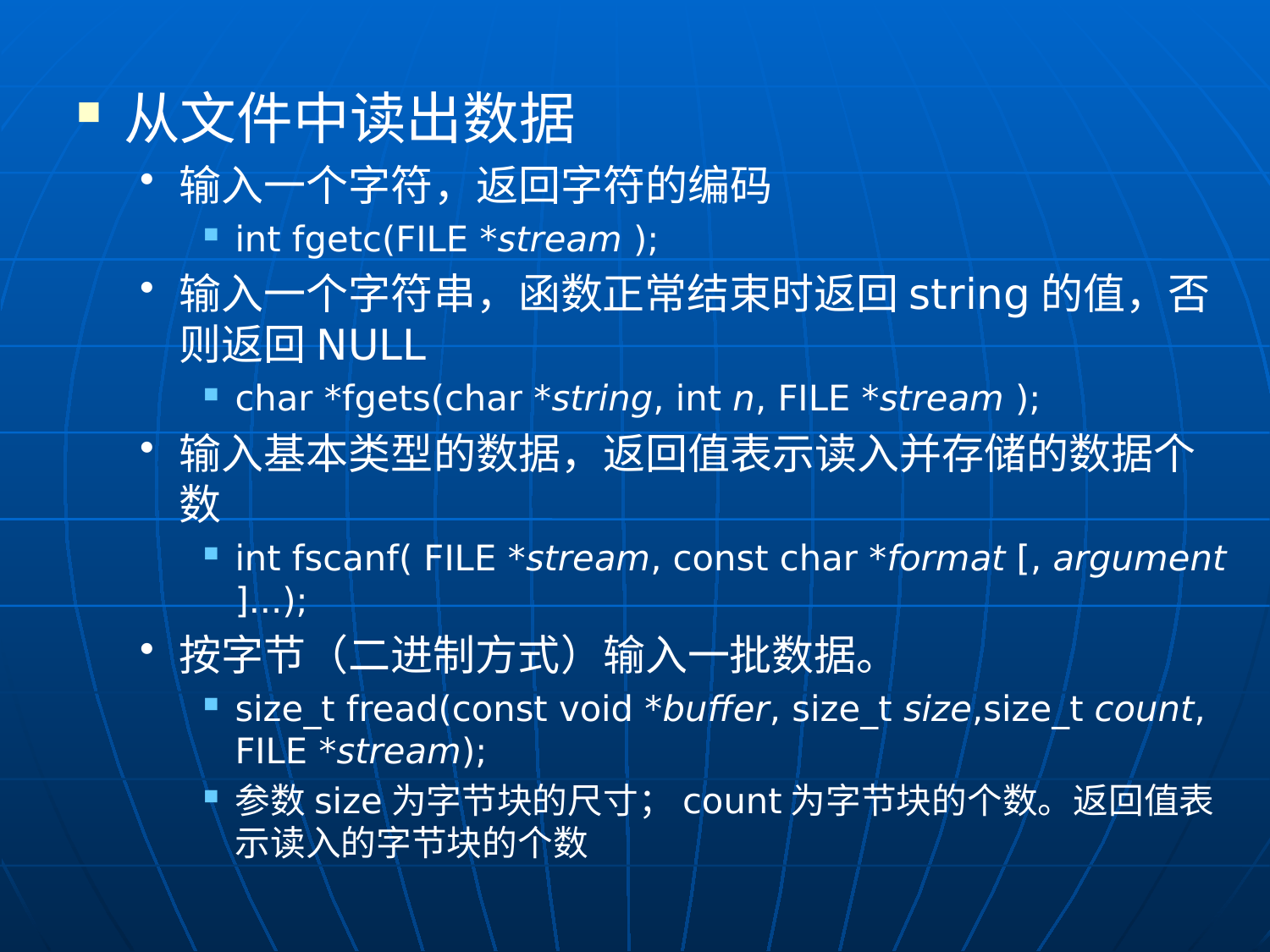

从文件中读出数据
输入一个字符，返回字符的编码
int fgetc(FILE *stream );
输入一个字符串，函数正常结束时返回string的值，否则返回NULL
char *fgets(char *string, int n, FILE *stream );
输入基本类型的数据，返回值表示读入并存储的数据个数
int fscanf( FILE *stream, const char *format [, argument ]...);
按字节（二进制方式）输入一批数据。
size_t fread(const void *buffer, size_t size,size_t count, FILE *stream);
参数size为字节块的尺寸；count为字节块的个数。返回值表示读入的字节块的个数